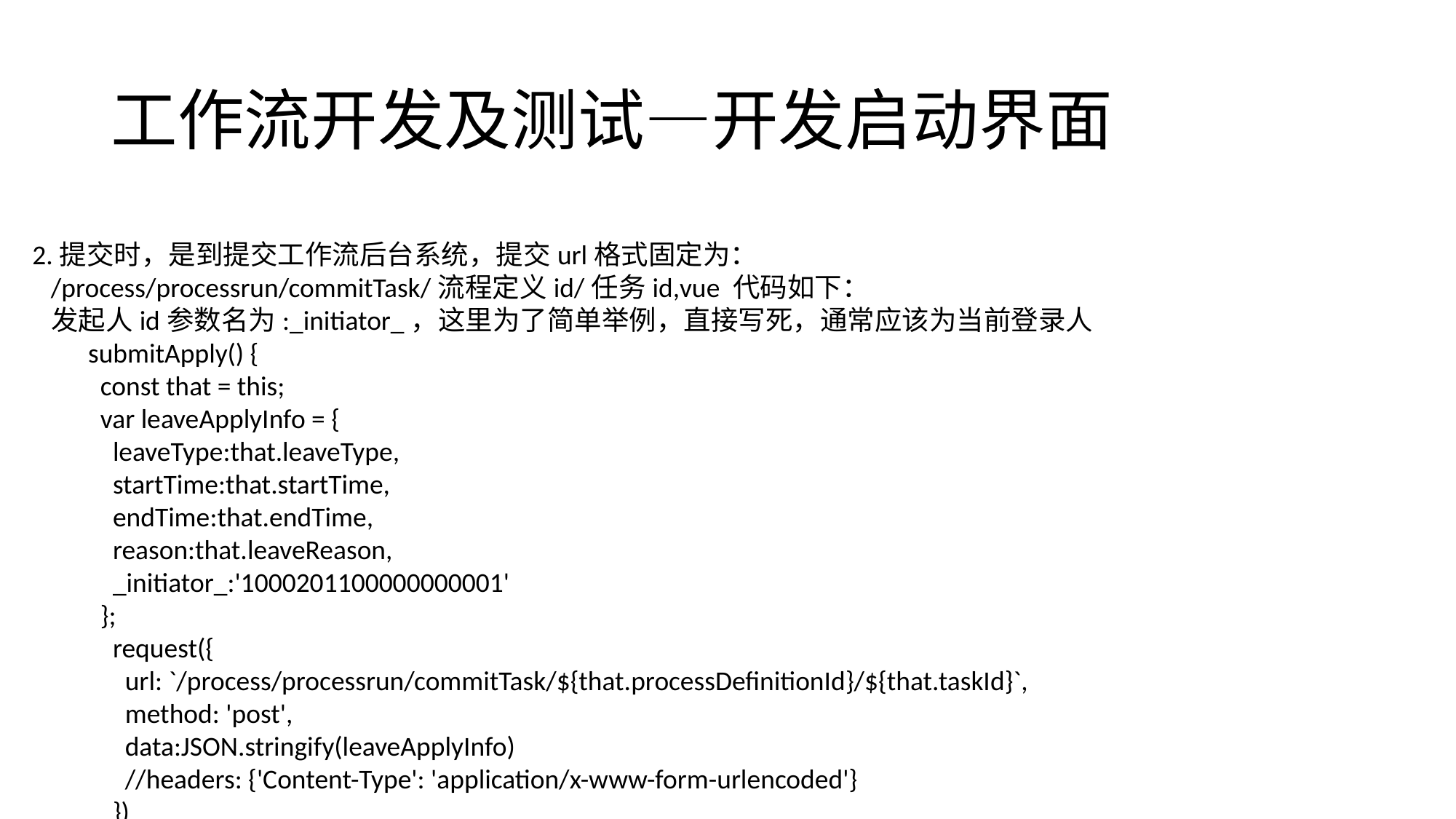

# 工作流开发及测试—开发启动界面
2.提交时，是到提交工作流后台系统，提交url格式固定为：
   /process/processrun/commitTask/流程定义id/任务id,vue 代码如下：
  发起人id参数名为:_initiator_，这里为了简单举例，直接写死，通常应该为当前登录人
         submitApply() {
           const that = this;
           var leaveApplyInfo = {
             leaveType:that.leaveType,
             startTime:that.startTime,
             endTime:that.endTime,
             reason:that.leaveReason,
             _initiator_:'1000201100000000001'
           };
             request({
               url: `/process/processrun/commitTask/${that.processDefinitionId}/${that.taskId}`,
               method: 'post',
               data:JSON.stringify(leaveApplyInfo)
               //headers: {'Content-Type': 'application/x-www-form-urlencoded'}
             })